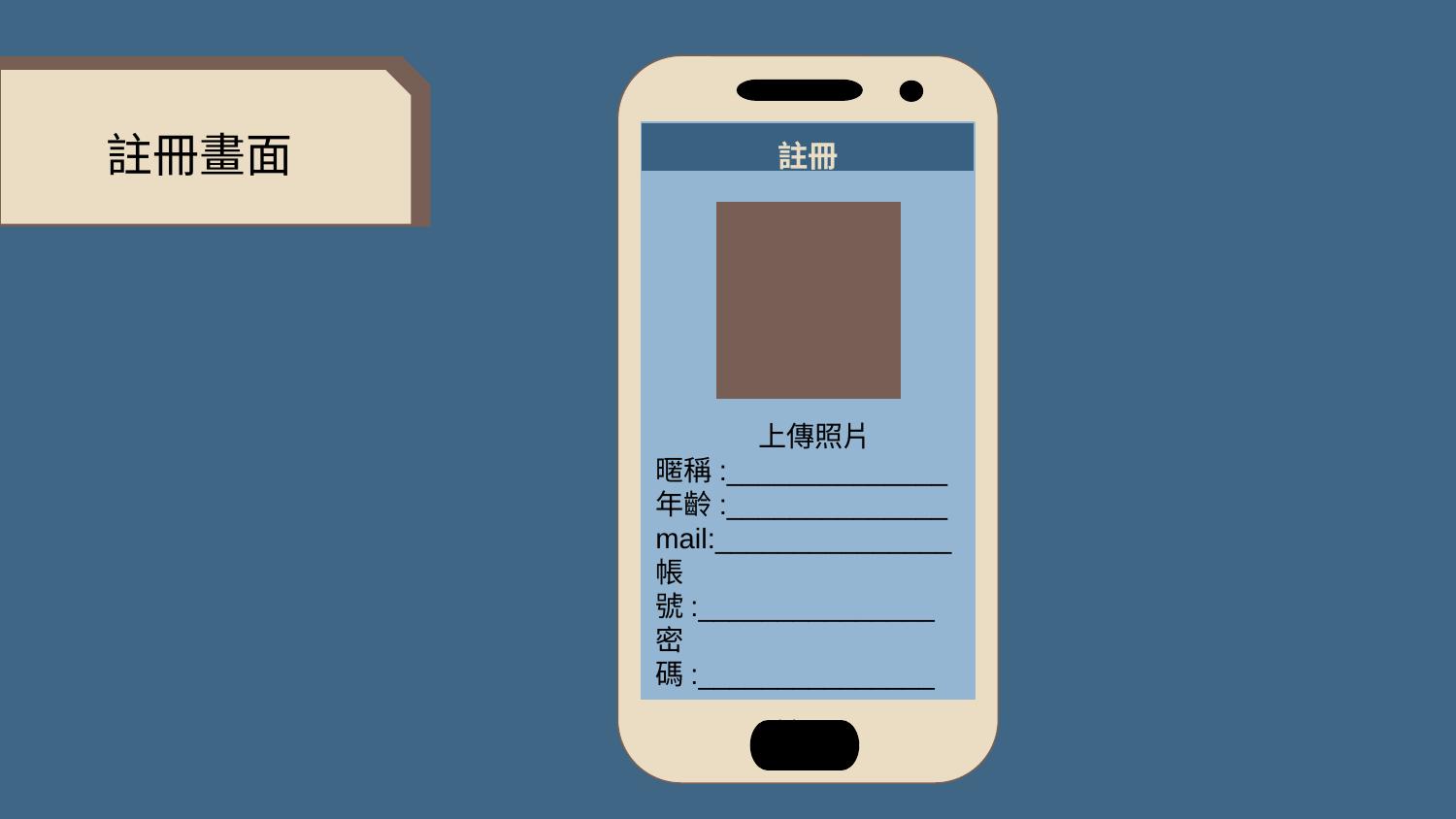

註冊畫面

註冊

            上傳照片
暱稱:______________
年齡:______________
mail:_______________
帳號:_______________
密碼:_______________

註冊